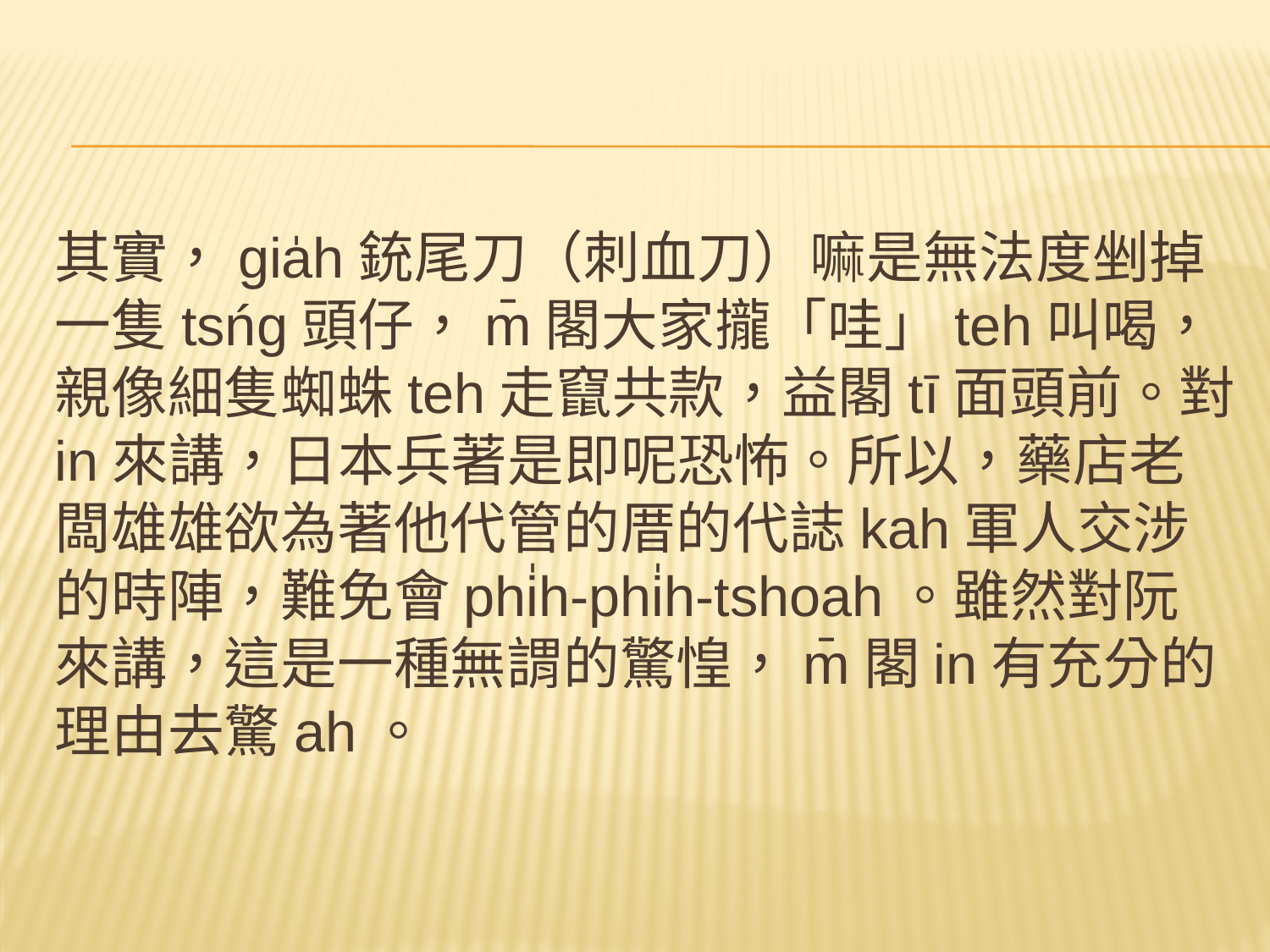

其實，gia̍h銃尾刀（刺血刀）嘛是無法度剉掉一隻tsńg頭仔，m̄閣大家攏「哇」teh叫喝，親像細隻蜘蛛teh走竄共款，益閣tī面頭前。對in來講，日本兵著是即呢恐怖。所以，藥店老闆雄雄欲為著他代管的厝的代誌kah軍人交涉的時陣，難免會phi̍h-phi̍h-tshoah。雖然對阮來講，這是一種無謂的驚惶，m̄閣in有充分的理由去驚ah。